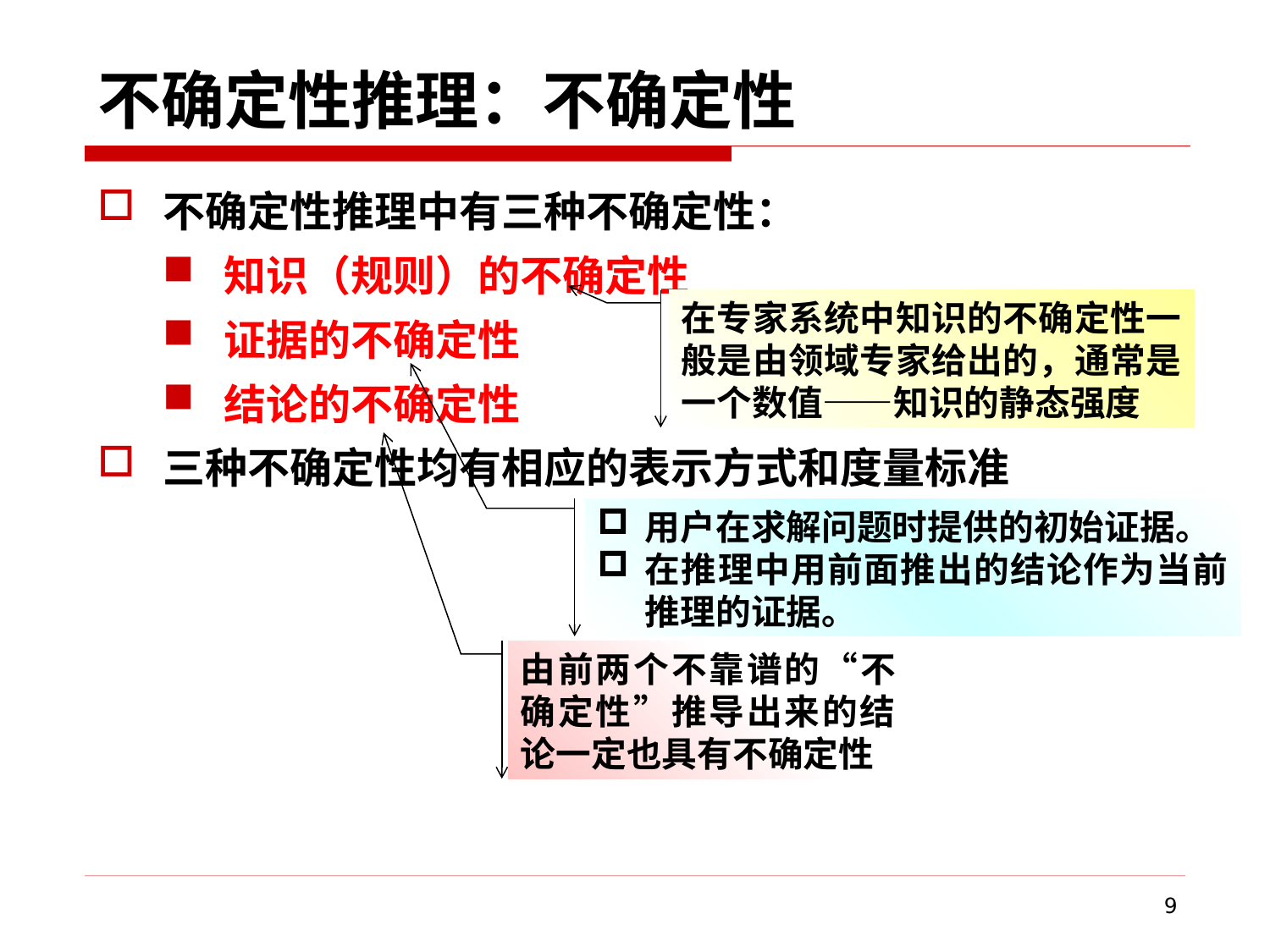

# 不确定性推理：不确定性
不确定性推理中有三种不确定性：
知识（规则）的不确定性
证据的不确定性
结论的不确定性
三种不确定性均有相应的表示方式和度量标准
在专家系统中知识的不确定性一般是由领域专家给出的，通常是一个数值——知识的静态强度
用户在求解问题时提供的初始证据。
在推理中用前面推出的结论作为当前推理的证据。
由前两个不靠谱的“不确定性”推导出来的结论一定也具有不确定性
9